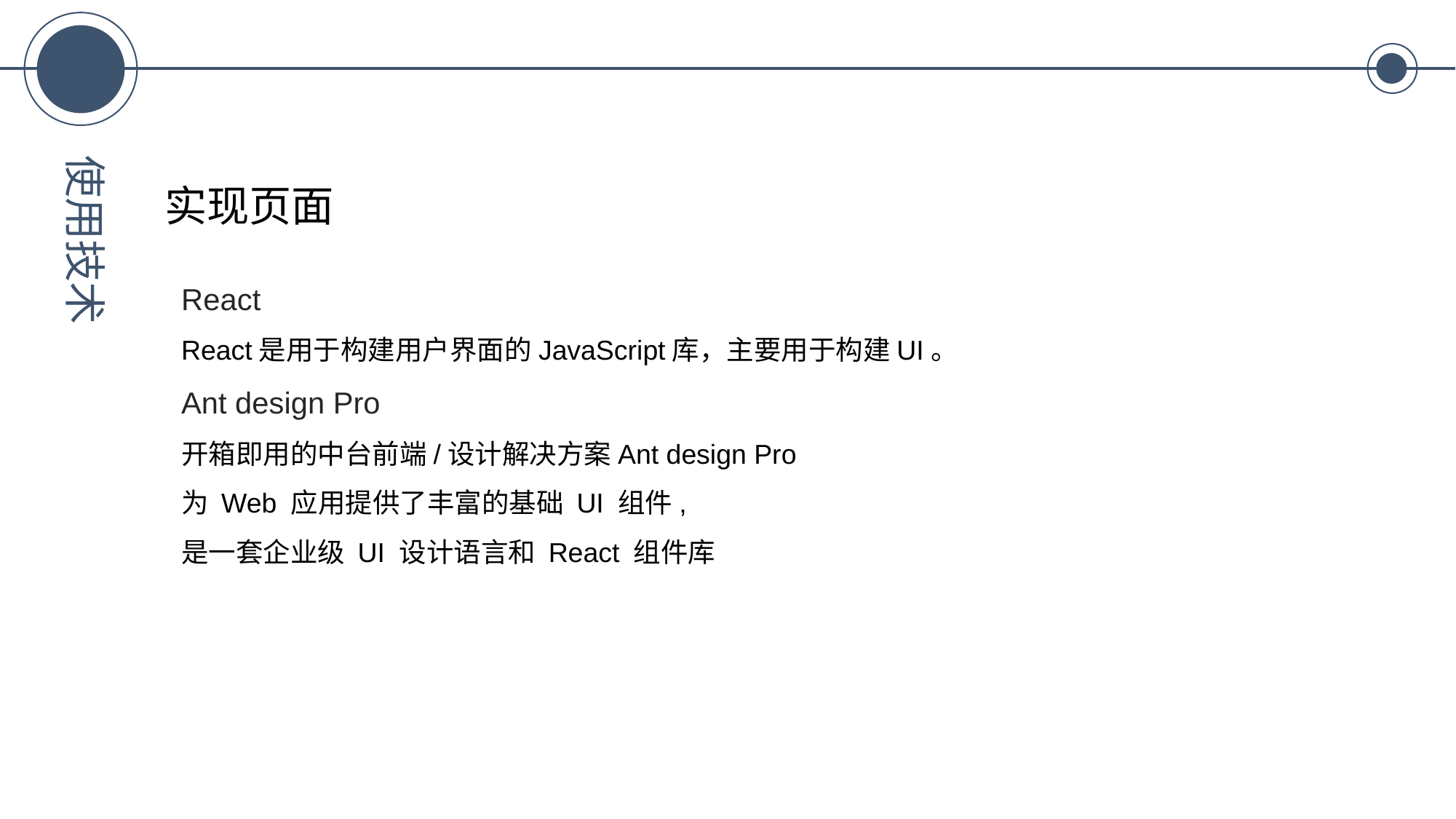

使用技术
实现页面
React
React是用于构建用户界面的JavaScript库，主要用于构建UI。
Ant design Pro
开箱即用的中台前端/设计解决方案Ant design Pro
为 Web 应用提供了丰富的基础 UI 组件,
是一套企业级 UI 设计语言和 React 组件库